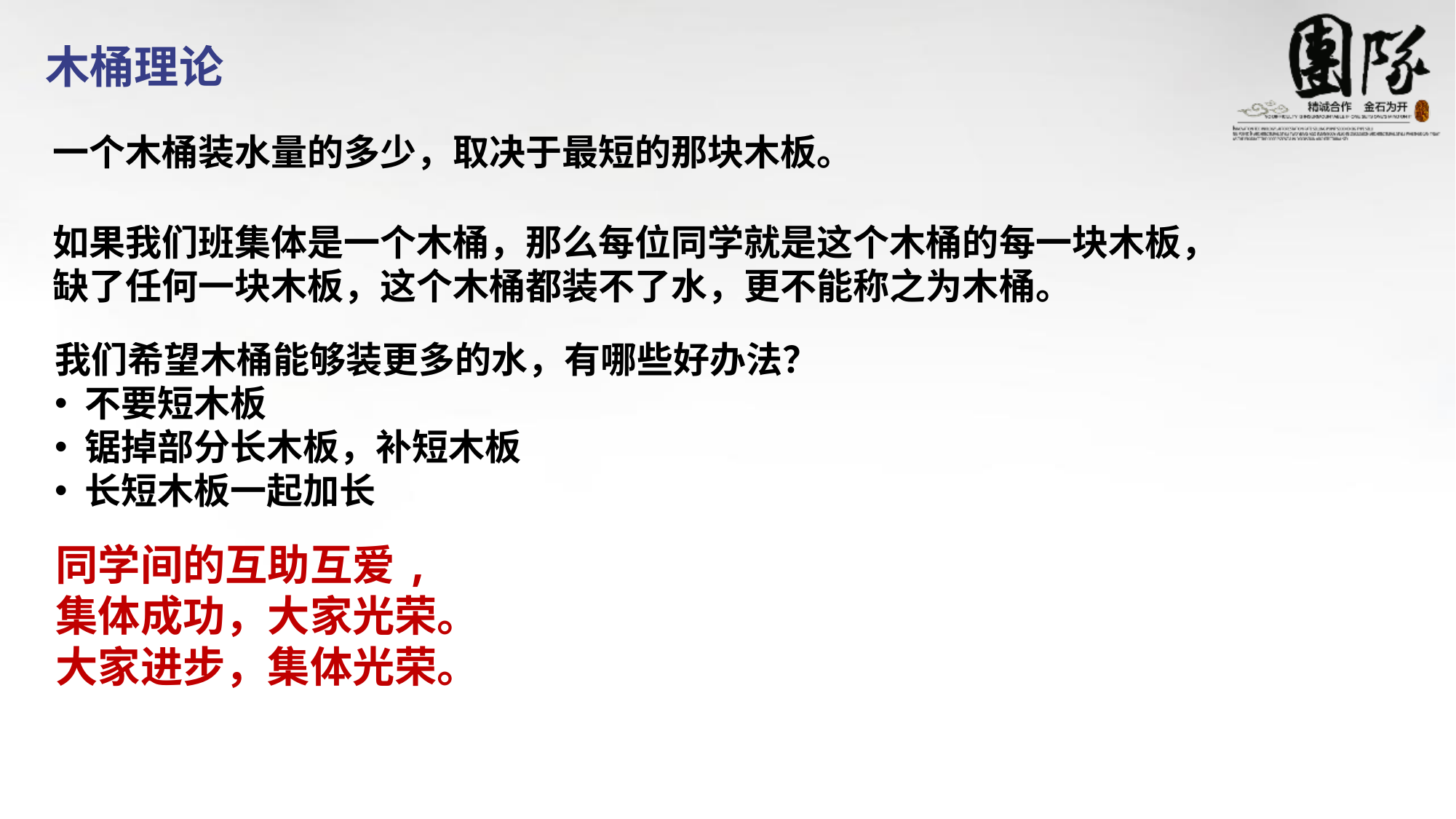

# 木桶理论
一个木桶装水量的多少，取决于最短的那块木板。
如果我们班集体是一个木桶，那么每位同学就是这个木桶的每一块木板，缺了任何一块木板，这个木桶都装不了水，更不能称之为木桶。
我们希望木桶能够装更多的水，有哪些好办法？
 不要短木板
 锯掉部分长木板，补短木板
 长短木板一起加长
同学间的互助互爱,
集体成功，大家光荣。
大家进步，集体光荣。